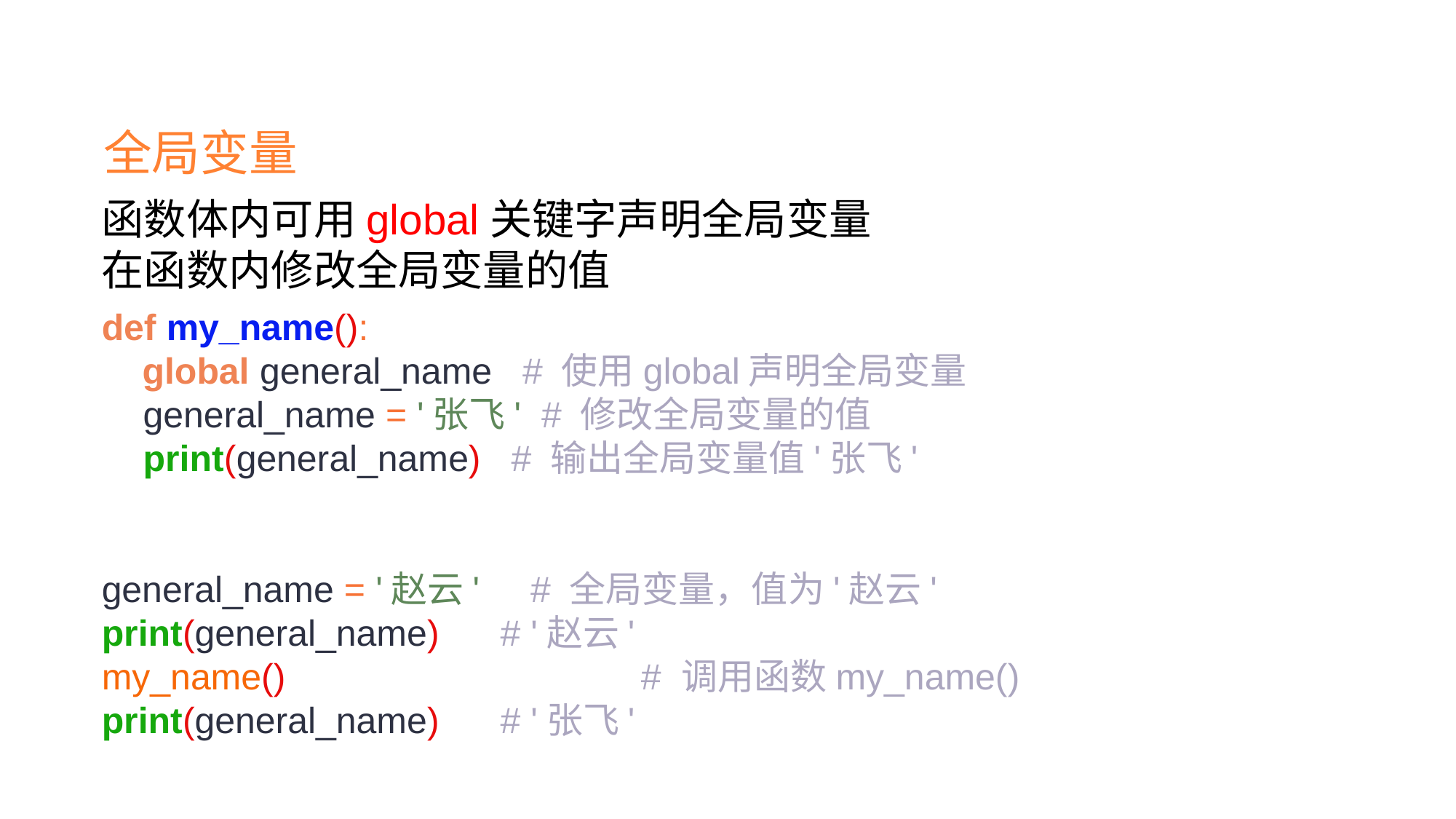

全局变量
函数体内可用global关键字声明全局变量
在函数内修改全局变量的值
def my_name():
    global general_name   # 使用global声明全局变量
    general_name = '张飞'  # 修改全局变量的值
    print(general_name)   # 输出全局变量值'张飞'
general_name = '赵云'     # 全局变量，值为'赵云'
print(general_name)      # '赵云'
my_name()                                   # 调用函数my_name()
print(general_name)      # '张飞'